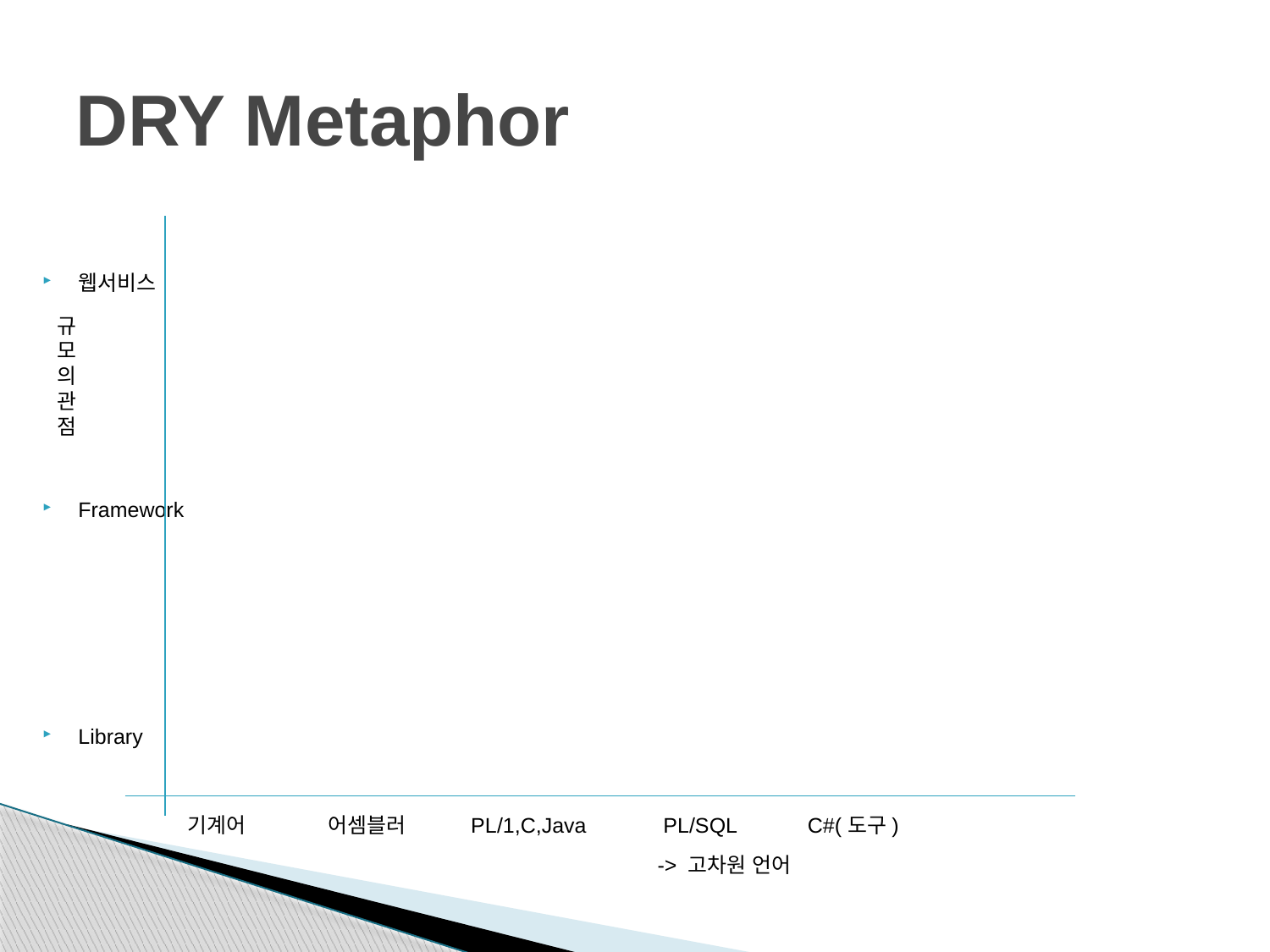

# DRY Metaphor

웹서비스

Framework

Library

규모의 관점
기계어              어셈블러          PL/1,C,Java             PL/SQL            C#(도구)
-> 고차원 언어